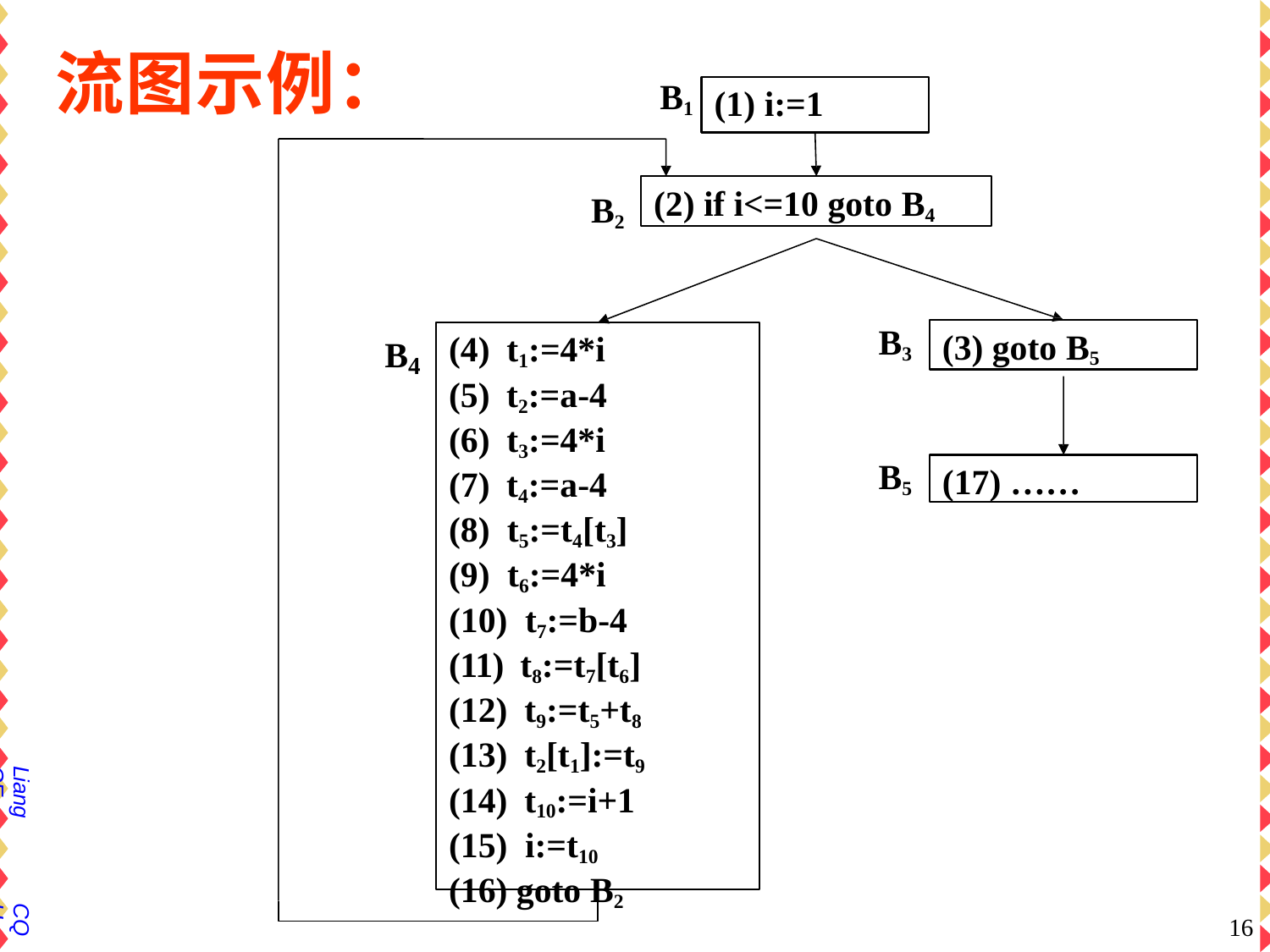

# 流图示例：
B1

(1) i:=1

(2) if i<=10 goto B4
B2

B3
(3) goto B5

B4
(4) t1:=4*i
(5) t2:=a-4
(6) t3:=4*i
(7) t4:=a-4
(8) t5:=t4[t3]
(9) t6:=4*i
(10) t7:=b-4
(11) t8:=t7[t6]
(12) t9:=t5+t8
(13) t2[t1]:=t9
(14) t10:=i+1
(15) i:=t10
(16) goto B2

B5
(17) ……
Liang GE

CQU
16